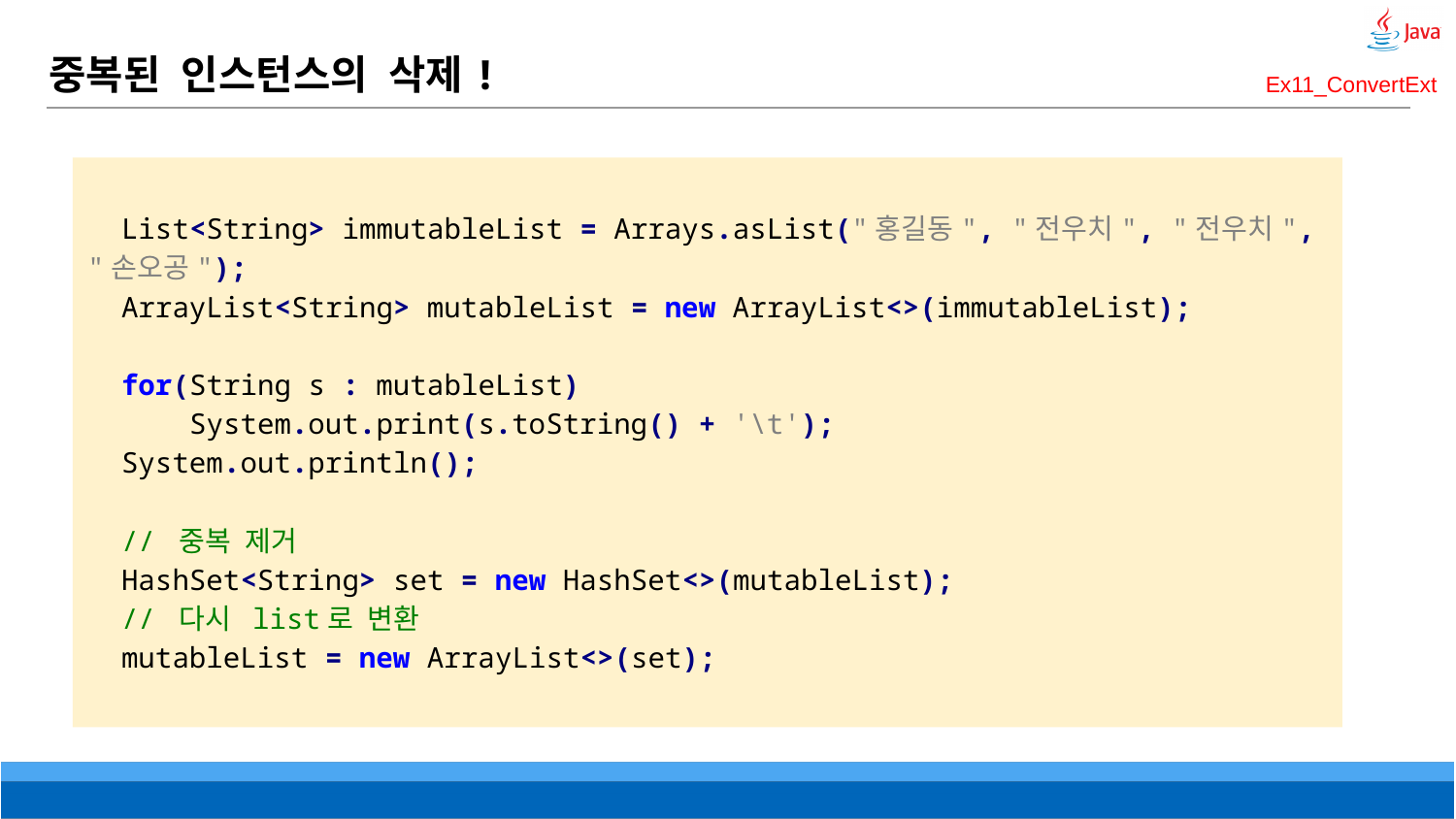

# 중복된 인스턴스의 삭제!
Ex11_ConvertExt

  List<String> immutableList = Arrays.asList("홍길동", "전우치", "전우치", "손오공");
  ArrayList<String> mutableList = new ArrayList<>(immutableList);

  for(String s : mutableList)
      System.out.print(s.toString() + '\t');
  System.out.println();

  // 중복 제거
  HashSet<String> set = new HashSet<>(mutableList);
  // 다시 list로 변환
  mutableList = new ArrayList<>(set);